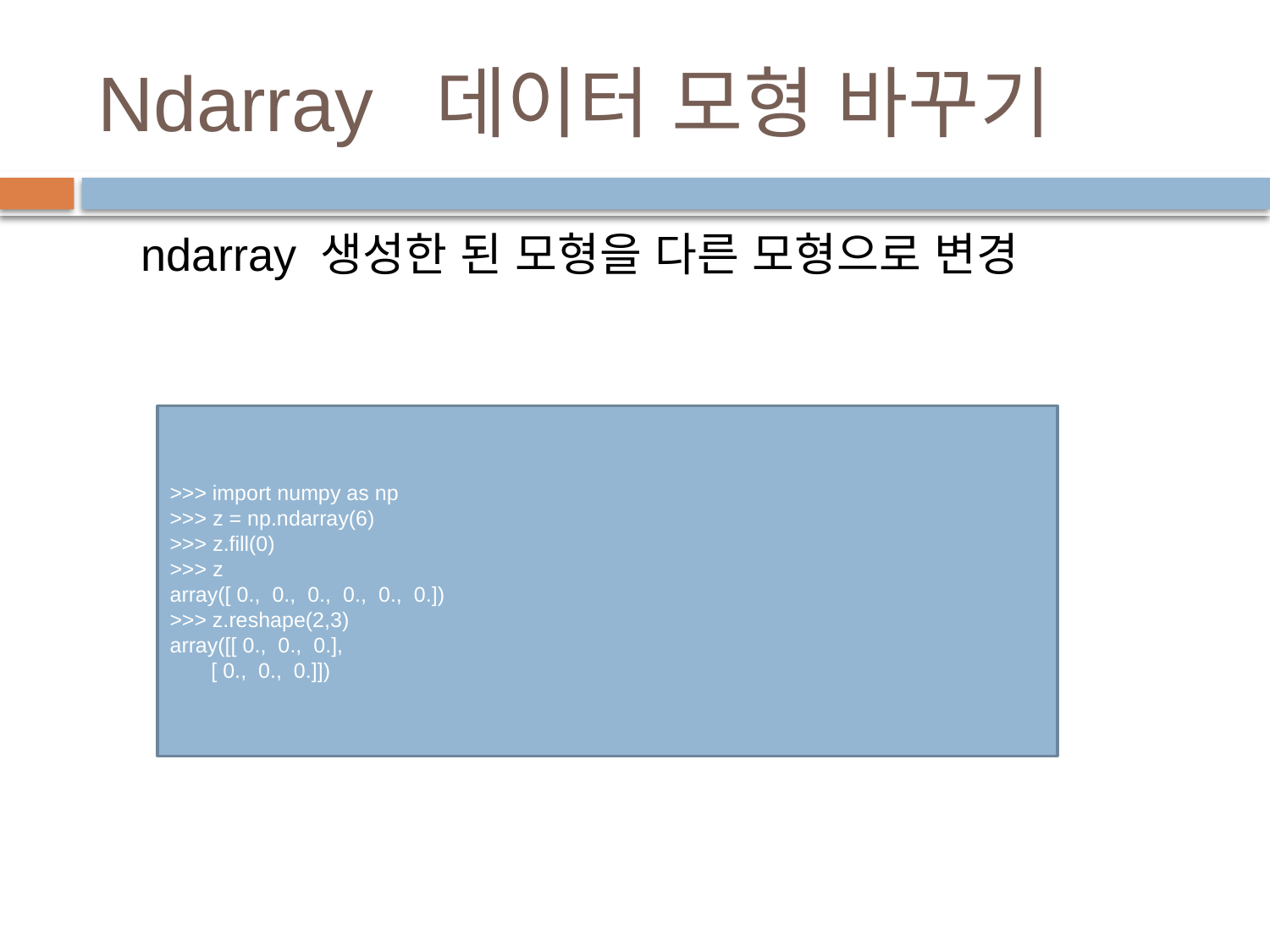

# Ndarray  데이터 모형 바꾸기
ndarray 생성한 된 모형을 다른 모형으로 변경
>>> import numpy as np
>>> z = np.ndarray(6)
>>> z.fill(0)
>>> z
array([ 0.,  0.,  0.,  0.,  0.,  0.])
>>> z.reshape(2,3)
array([[ 0.,  0.,  0.],
       [ 0.,  0.,  0.]])